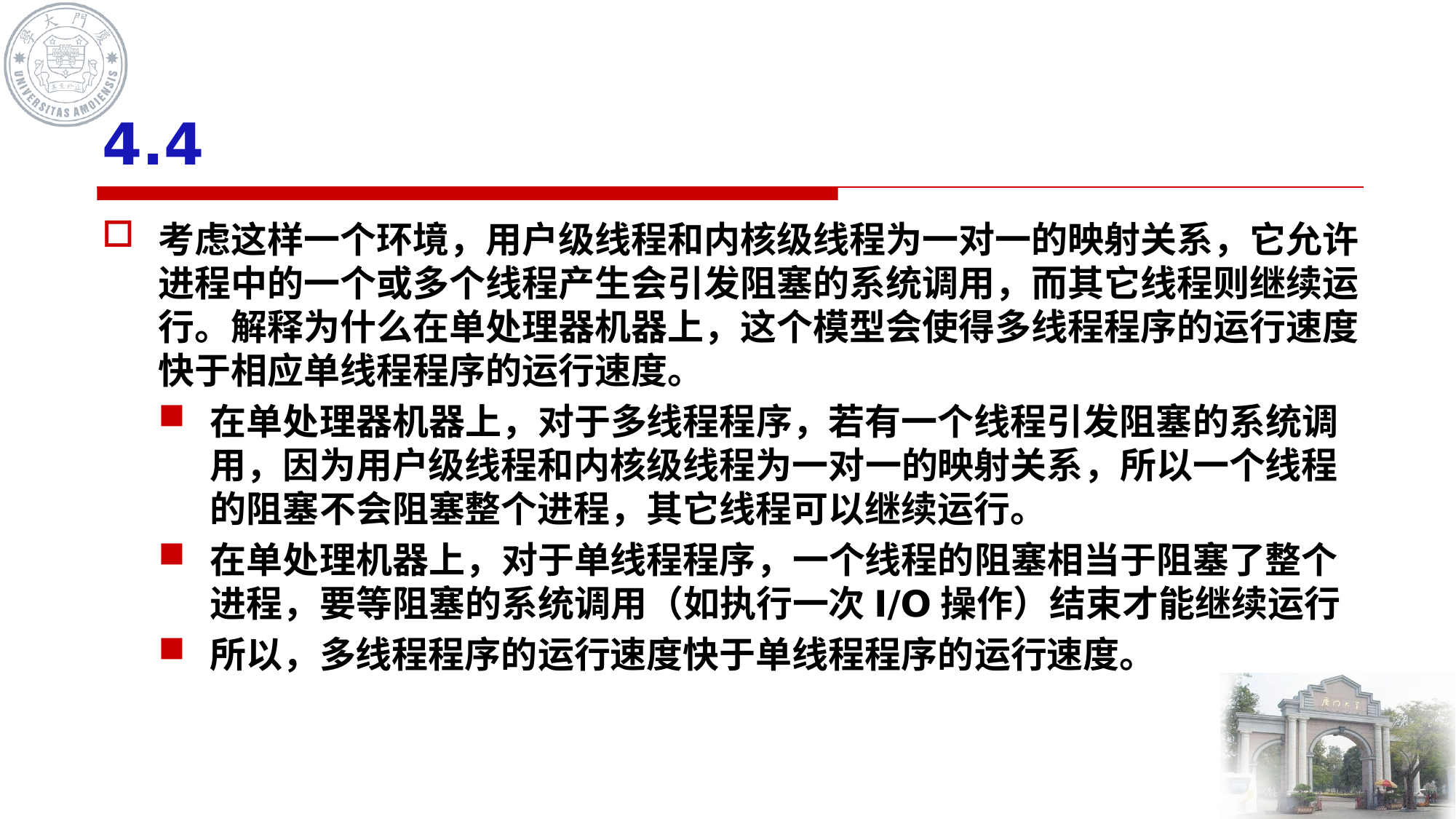

# 4.4
考虑这样一个环境，用户级线程和内核级线程为一对一的映射关系，它允许进程中的一个或多个线程产生会引发阻塞的系统调用，而其它线程则继续运行。解释为什么在单处理器机器上，这个模型会使得多线程程序的运行速度快于相应单线程程序的运行速度。
在单处理器机器上，对于多线程程序，若有一个线程引发阻塞的系统调用，因为用户级线程和内核级线程为一对一的映射关系，所以一个线程的阻塞不会阻塞整个进程，其它线程可以继续运行。
在单处理机器上，对于单线程程序，一个线程的阻塞相当于阻塞了整个进程，要等阻塞的系统调用（如执行一次I/O操作）结束才能继续运行
所以，多线程程序的运行速度快于单线程程序的运行速度。